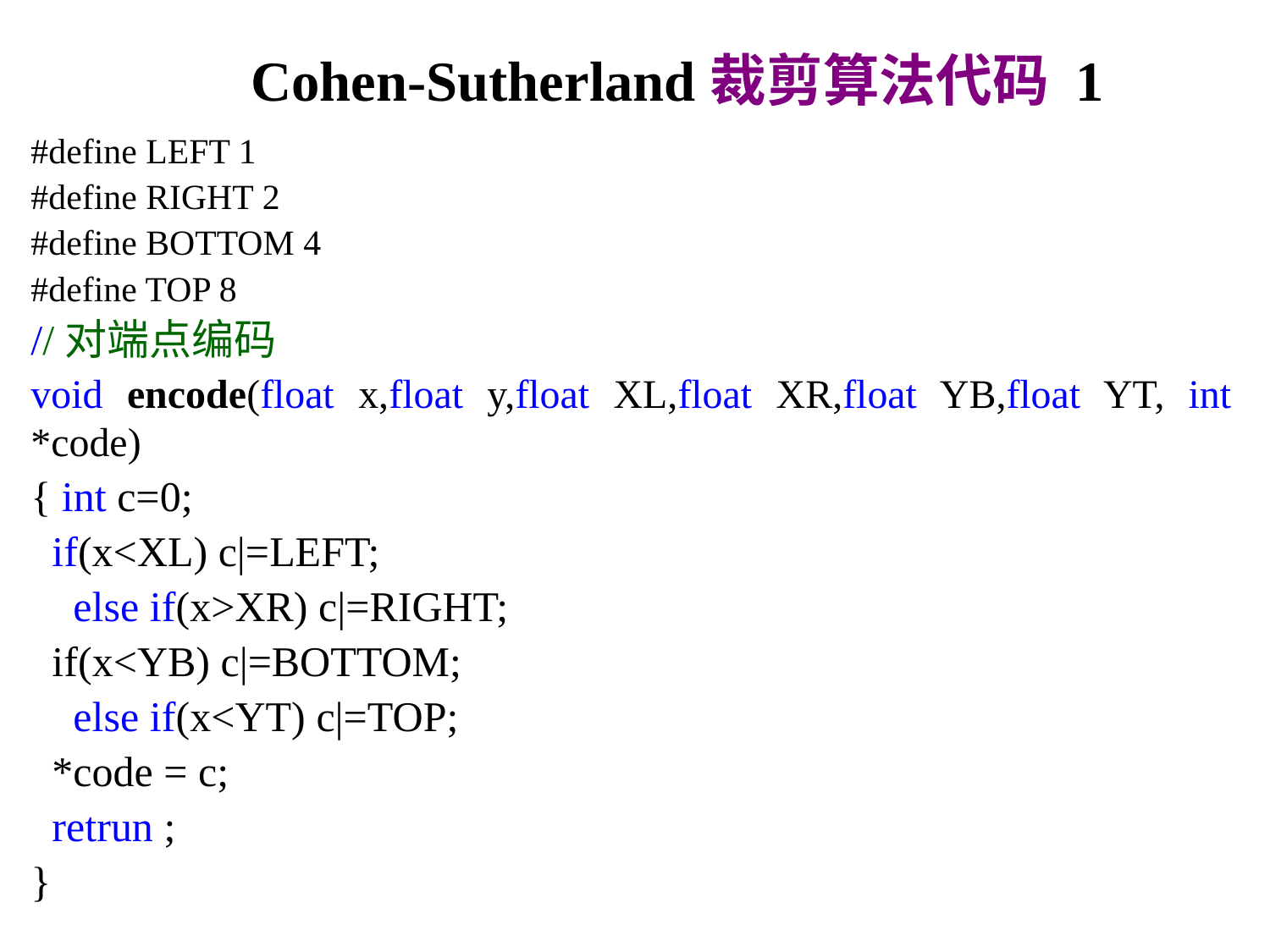

Cohen-Sutherland裁剪算法代码 1
#define LEFT 1
#define RIGHT 2
#define BOTTOM 4
#define TOP 8
//对端点编码
void encode(float x,float y,float XL,float XR,float YB,float YT, int *code)
{ int c=0;
  if(x<XL) c|=LEFT;
    else if(x>XR) c|=RIGHT;
  if(x<YB) c|=BOTTOM;
    else if(x<YT) c|=TOP;
  *code = c;
  retrun ;
}